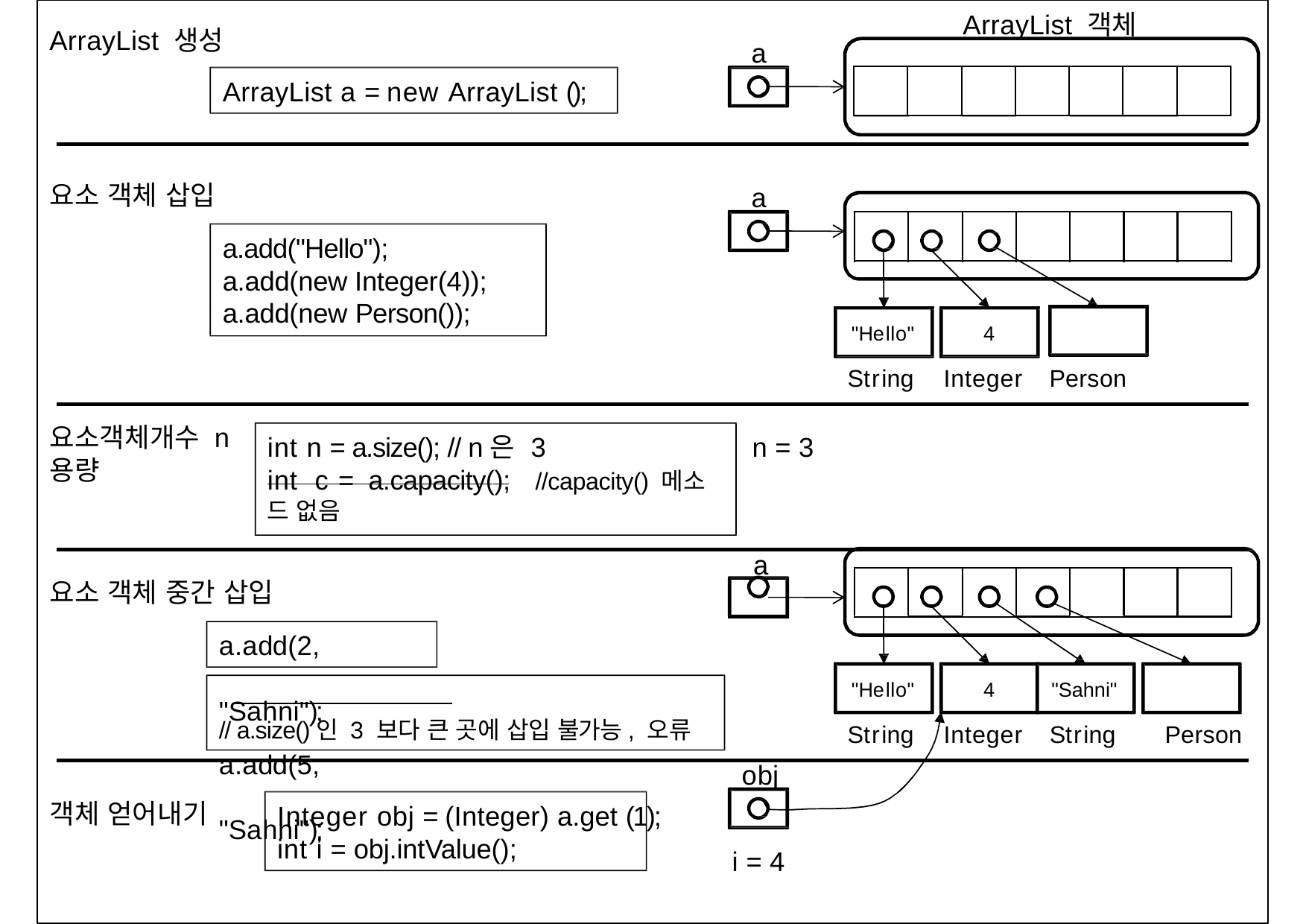

ArrayList 객체
ArrayList 생성
ArrayList a = new ArrayList ();
a

|  |  |  |  |  |  |  |
| --- | --- | --- | --- | --- | --- | --- |

요소 객체 삽입
a.add("Hello");  a.add(new Integer(4));  a.add(new Person());
a

"Hello"
4
String
Integer
Person

요소객체개수 n  용량

int n = a.size(); // n은 3
int  c = a.capacity();	//capacity() 메소
n = 3

드 없음

a

요소 객체 중간 삽입
a.add(2,	"Sahni");
a.add(5,	"Sahni");

"Hello"
4
"Sahni"

// a.size()인 3 보다 큰 곳에 삽입 불가능, 오류
String
Integer
String
Person
obj

객체 얻어내기

Integer obj = (Integer) a.get (1);  int i = obj.intValue();
i = 4